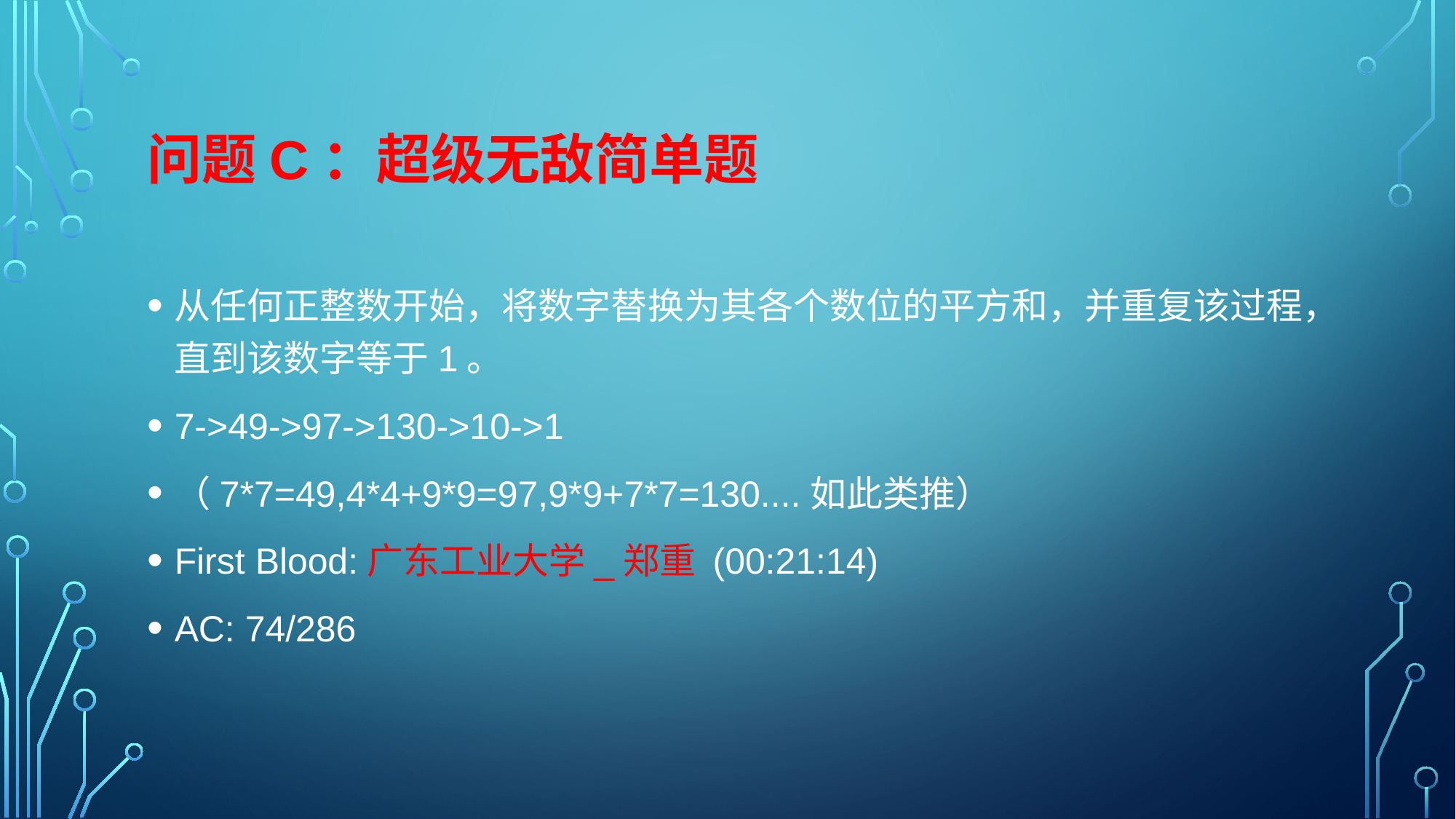

# 问题C：超级无敌简单题
从任何正整数开始，将数字替换为其各个数位的平方和，并重复该过程，直到该数字等于1。
7->49->97->130->10->1
（7*7=49,4*4+9*9=97,9*9+7*7=130....如此类推）
First Blood:广东工业大学_郑重 (00:21:14)
AC: 74/286